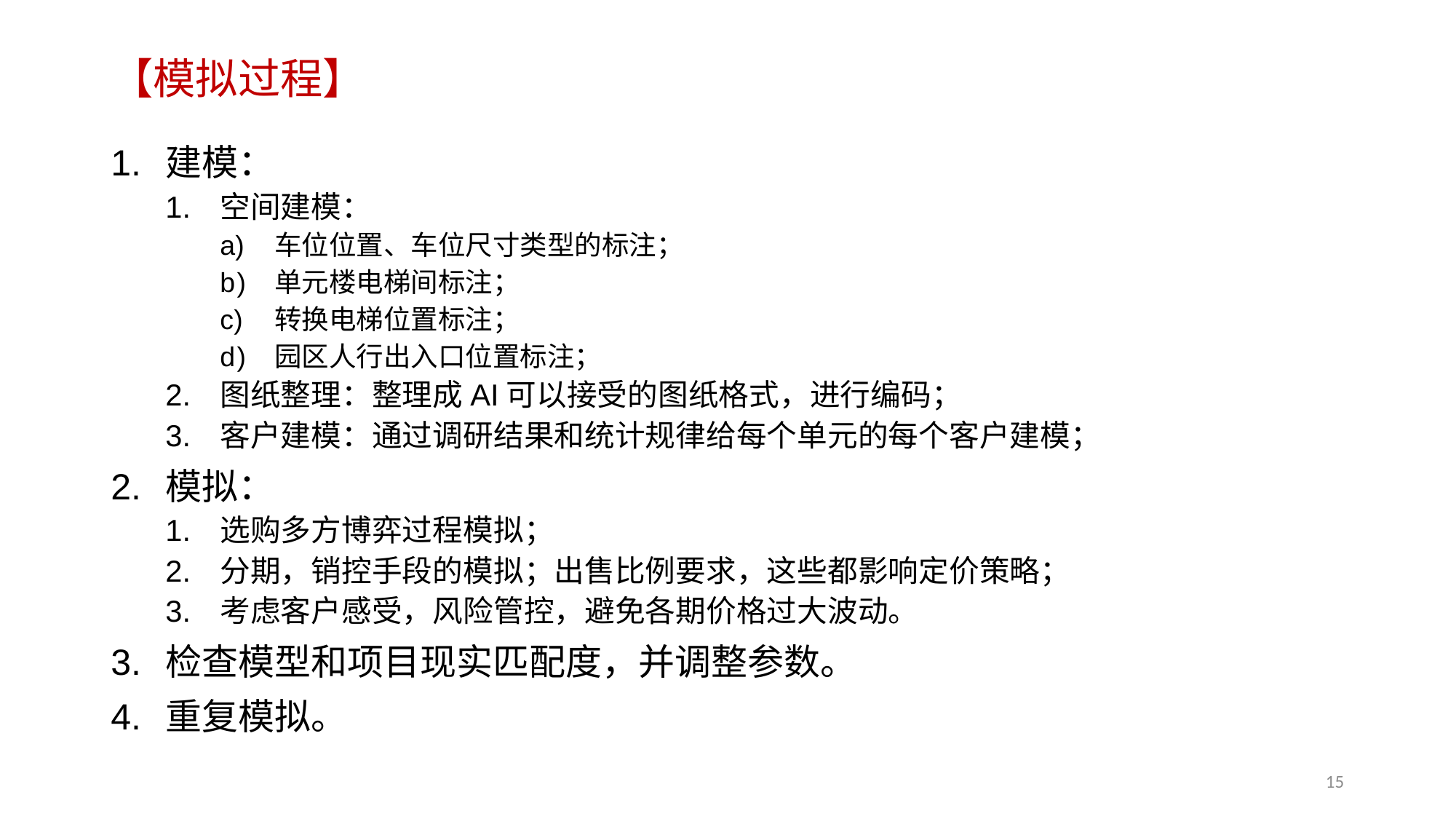

# 【模拟过程】
建模：
空间建模：
车位位置、车位尺寸类型的标注；
单元楼电梯间标注；
转换电梯位置标注；
园区人行出入口位置标注；
图纸整理：整理成AI可以接受的图纸格式，进行编码；
客户建模：通过调研结果和统计规律给每个单元的每个客户建模；
模拟：
选购多方博弈过程模拟；
分期，销控手段的模拟；出售比例要求，这些都影响定价策略；
考虑客户感受，风险管控，避免各期价格过大波动。
检查模型和项目现实匹配度，并调整参数。
重复模拟。